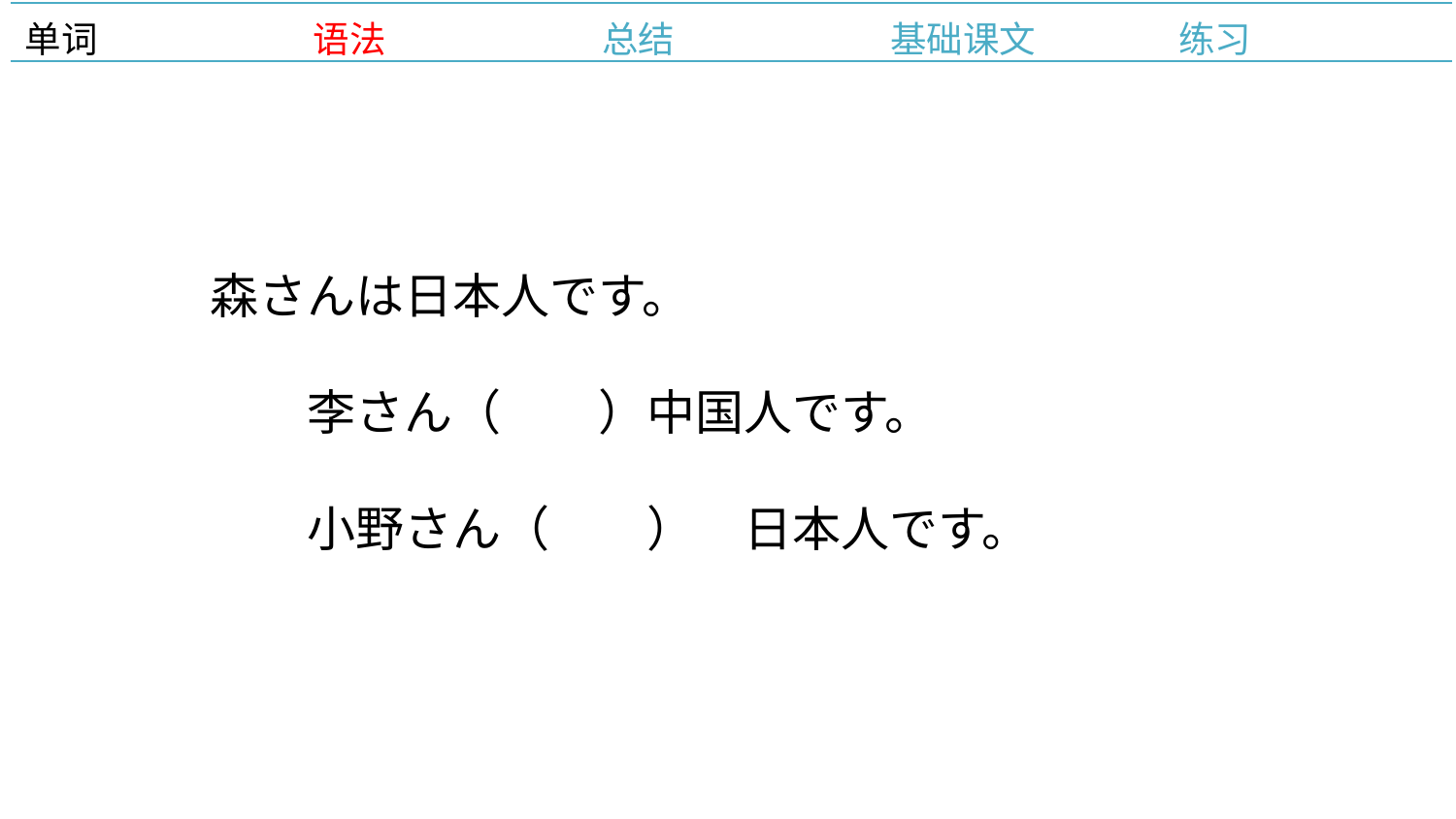

| 单词 | 语法 | 总结 | 基础课文 | 练习 |
| --- | --- | --- | --- | --- |
森さんは日本人です。

　　李さん（　　）中国人です。

　　小野さん（　　）　日本人です。